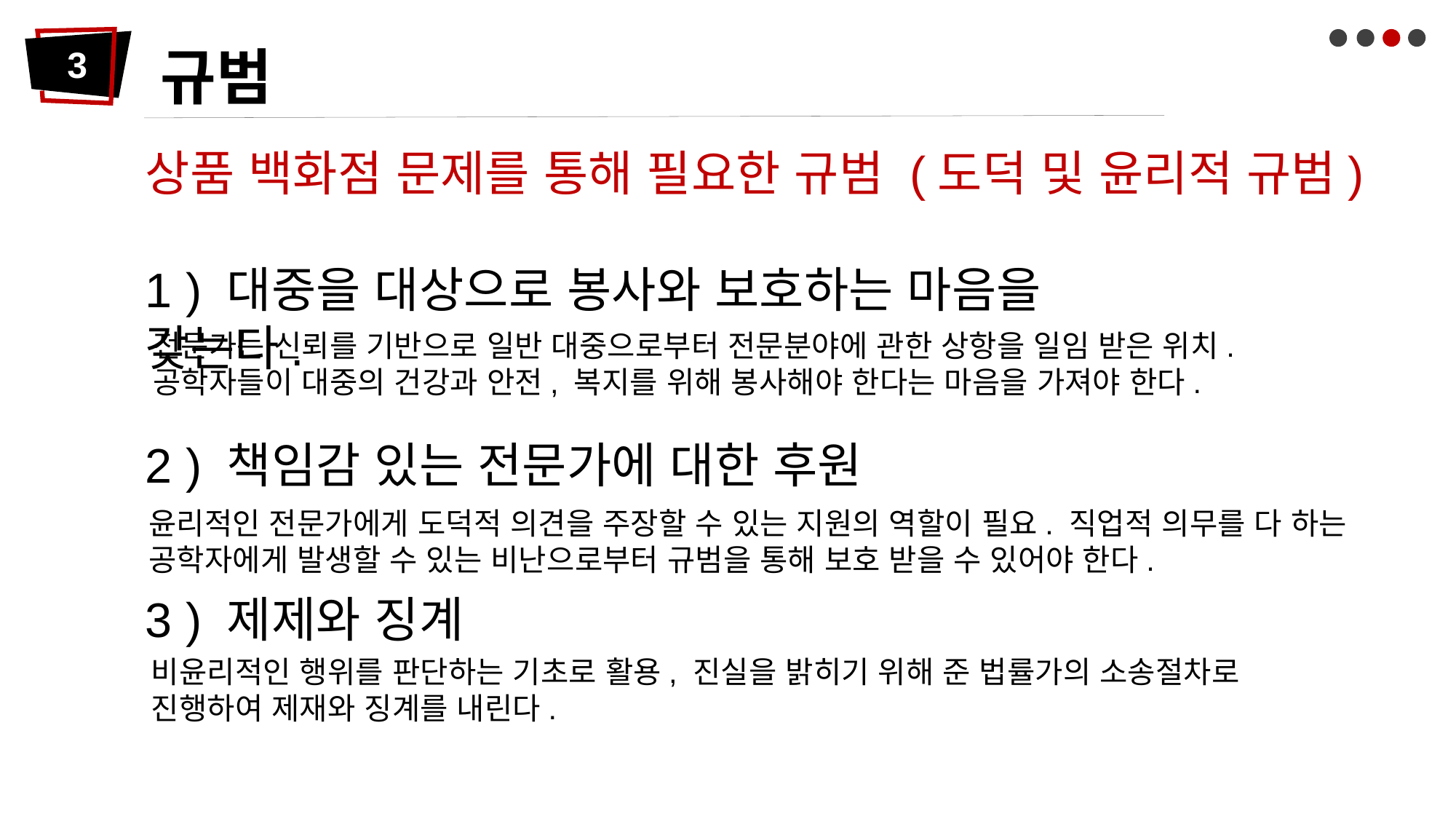

규범
3
상품 백화점 문제를 통해 필요한 규범 (도덕 및 윤리적 규범)
1 ) 대중을 대상으로 봉사와 보호하는 마음을 갖는다.
전문가는 신뢰를 기반으로 일반 대중으로부터 전문분야에 관한 상항을 일임 받은 위치.
공학자들이 대중의 건강과 안전, 복지를 위해 봉사해야 한다는 마음을 가져야 한다.
2 ) 책임감 있는 전문가에 대한 후원
윤리적인 전문가에게 도덕적 의견을 주장할 수 있는 지원의 역할이 필요. 직업적 의무를 다 하는 공학자에게 발생할 수 있는 비난으로부터 규범을 통해 보호 받을 수 있어야 한다.
3 ) 제제와 징계
비윤리적인 행위를 판단하는 기초로 활용, 진실을 밝히기 위해 준 법률가의 소송절차로 진행하여 제재와 징계를 내린다.